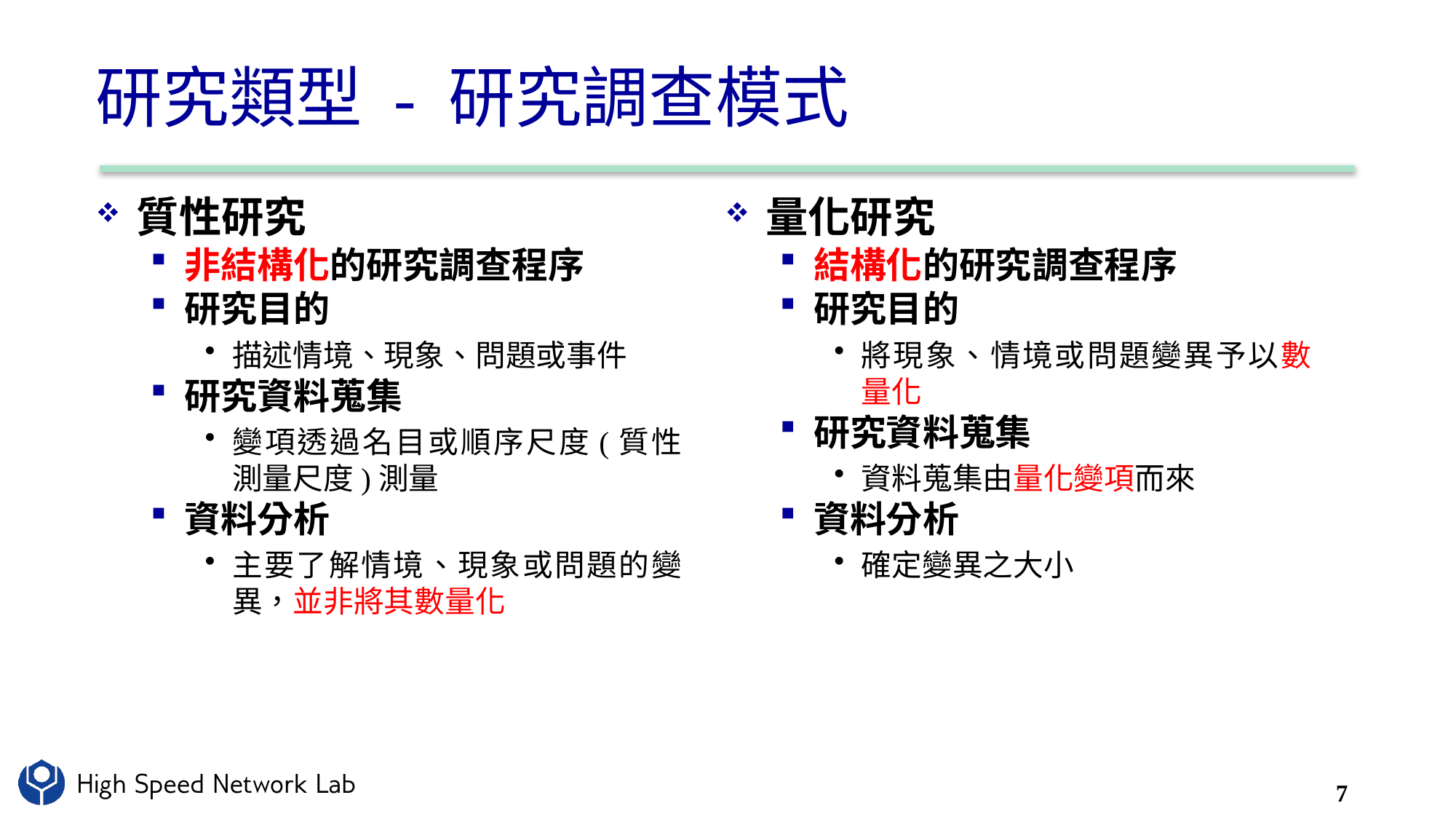

# 研究類型 - 研究調查模式
質性研究
非結構化的研究調查程序
研究目的
描述情境、現象、問題或事件
研究資料蒐集
變項透過名目或順序尺度(質性測量尺度)測量
資料分析
主要了解情境、現象或問題的變異，並非將其數量化

量化研究
結構化的研究調查程序
研究目的
將現象、情境或問題變異予以數量化
研究資料蒐集
資料蒐集由量化變項而來
資料分析
確定變異之大小

7